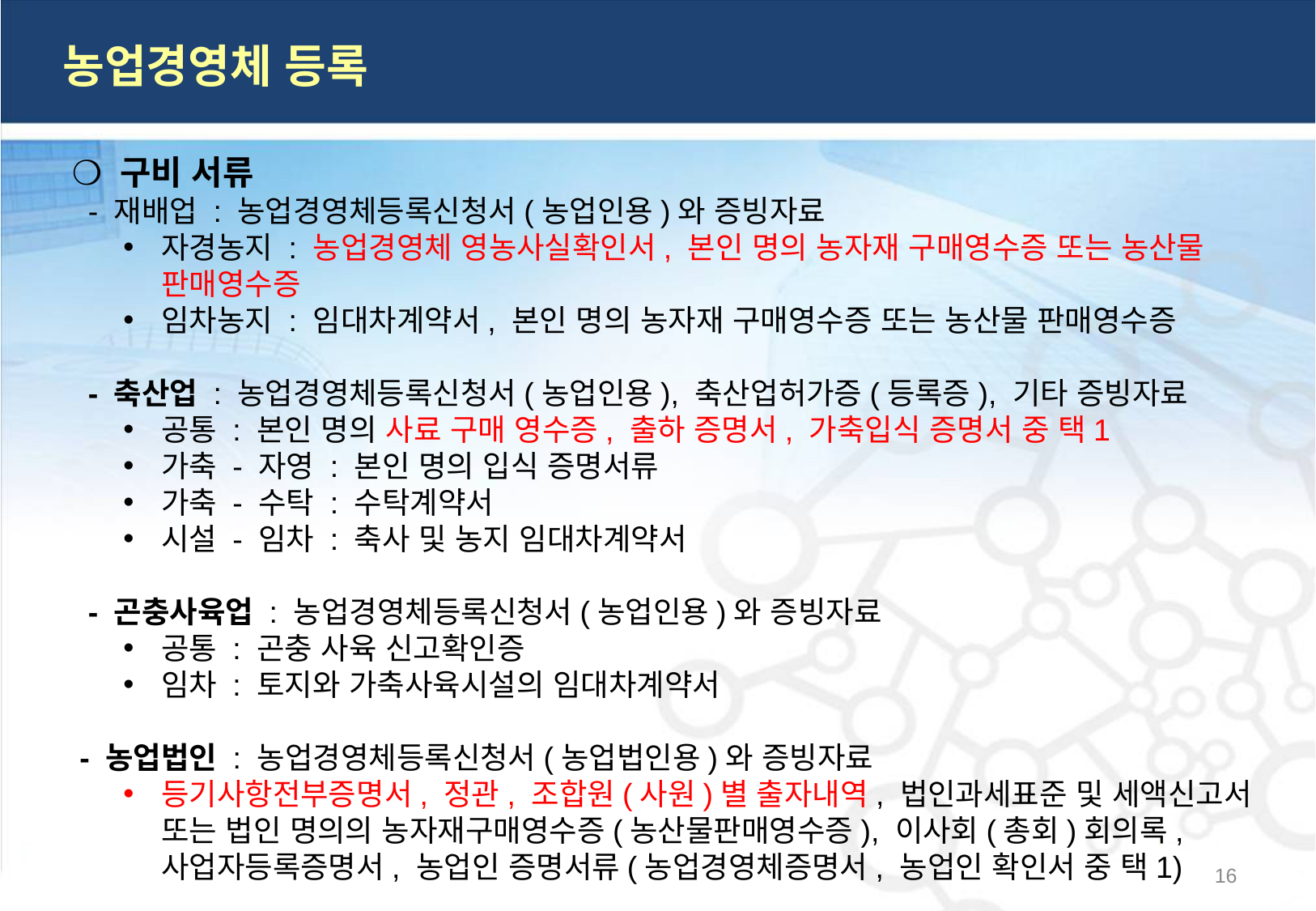

농업경영체 등록
 ❍ 구비 서류
   - 재배업 : 농업경영체등록신청서(농업인용)와 증빙자료
자경농지 : 농업경영체 영농사실확인서, 본인 명의 농자재 구매영수증 또는 농산물 판매영수증
임차농지 : 임대차계약서, 본인 명의 농자재 구매영수증 또는 농산물 판매영수증
   - 축산업 : 농업경영체등록신청서(농업인용), 축산업허가증(등록증), 기타 증빙자료
공통 : 본인 명의 사료 구매 영수증, 출하 증명서, 가축입식 증명서 중 택1
가축 - 자영 : 본인 명의 입식 증명서류
가축 - 수탁 : 수탁계약서
시설 - 임차 : 축사 및 농지 임대차계약서
   - 곤충사육업 : 농업경영체등록신청서(농업인용)와 증빙자료
공통 : 곤충 사육 신고확인증
임차 : 토지와 가축사육시설의 임대차계약서
  - 농업법인 : 농업경영체등록신청서(농업법인용)와 증빙자료
등기사항전부증명서, 정관, 조합원(사원)별 출자내역, 법인과세표준 및 세액신고서 또는 법인 명의의 농자재구매영수증(농산물판매영수증), 이사회(총회)회의록, 사업자등록증명서, 농업인 증명서류(농업경영체증명서, 농업인 확인서 중 택1)

16